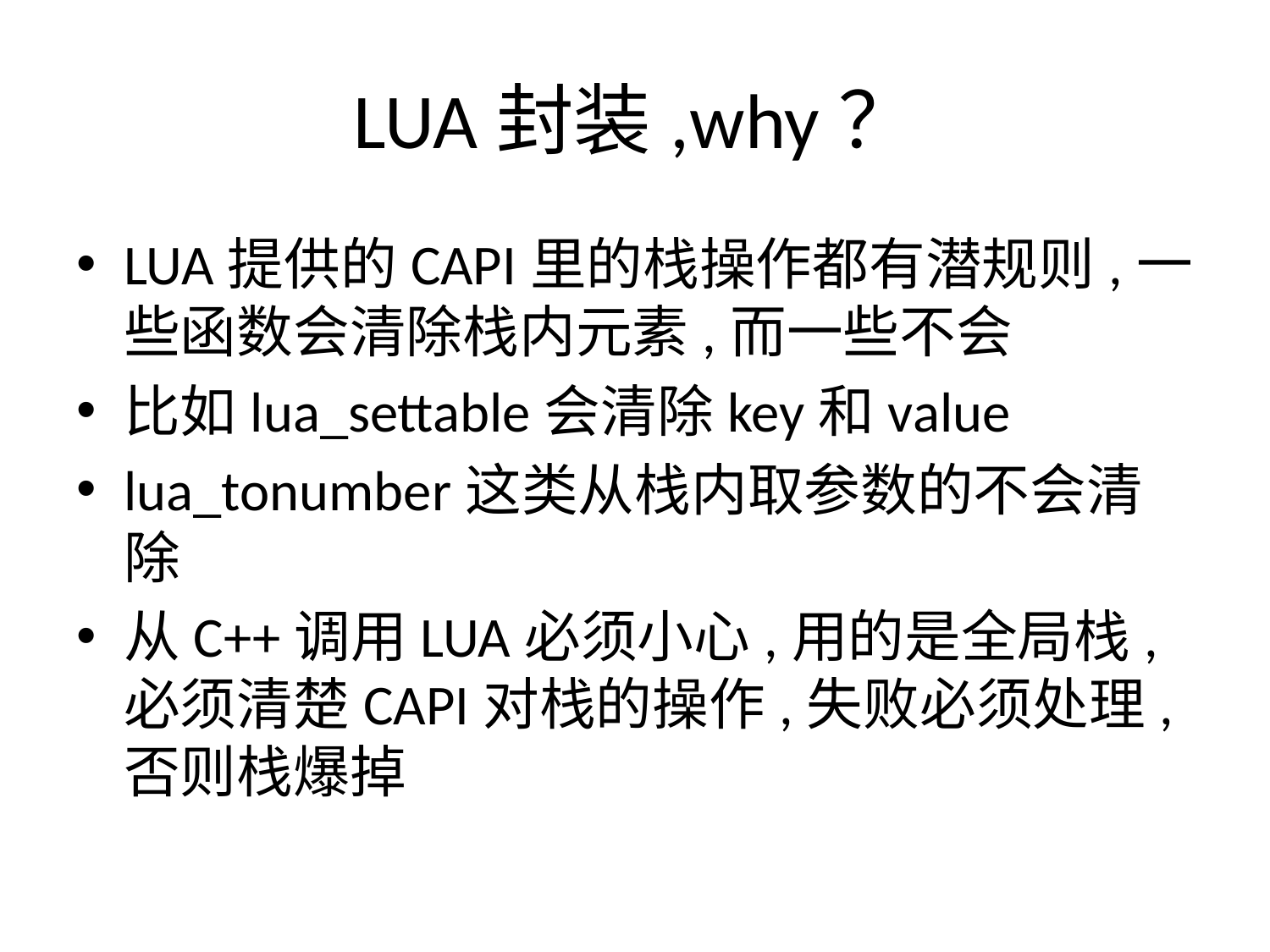

# LUA封装,why？
LUA提供的CAPI里的栈操作都有潜规则,一些函数会清除栈内元素,而一些不会
比如lua_settable会清除key和value
lua_tonumber这类从栈内取参数的不会清除
从C++调用LUA必须小心,用的是全局栈,必须清楚CAPI对栈的操作,失败必须处理,否则栈爆掉